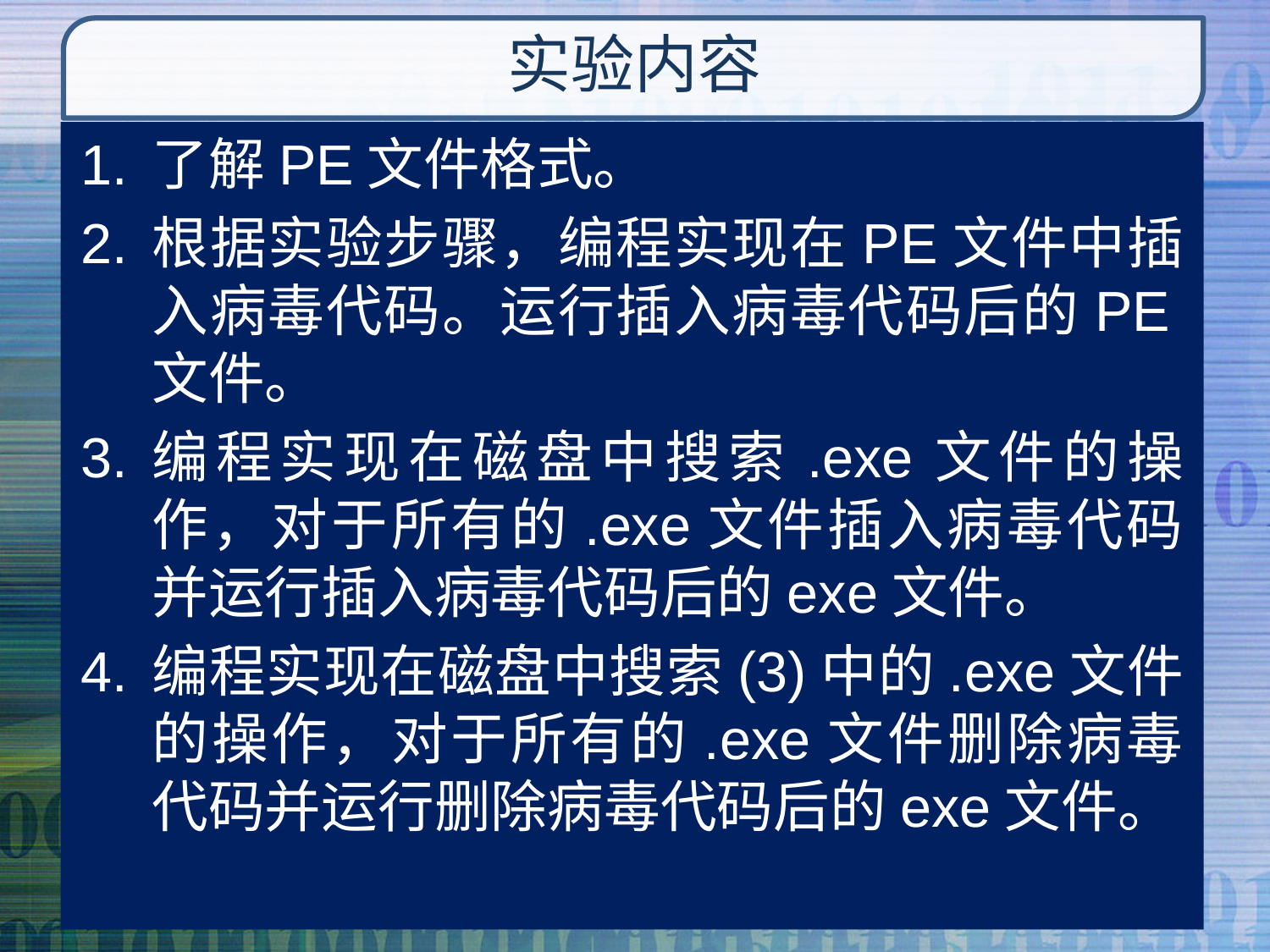

# 实验内容
了解PE文件格式。
根据实验步骤，编程实现在PE文件中插入病毒代码。运行插入病毒代码后的PE文件。
编程实现在磁盘中搜索.exe文件的操作，对于所有的.exe文件插入病毒代码并运行插入病毒代码后的exe文件。
编程实现在磁盘中搜索(3)中的.exe文件的操作，对于所有的.exe文件删除病毒代码并运行删除病毒代码后的exe文件。